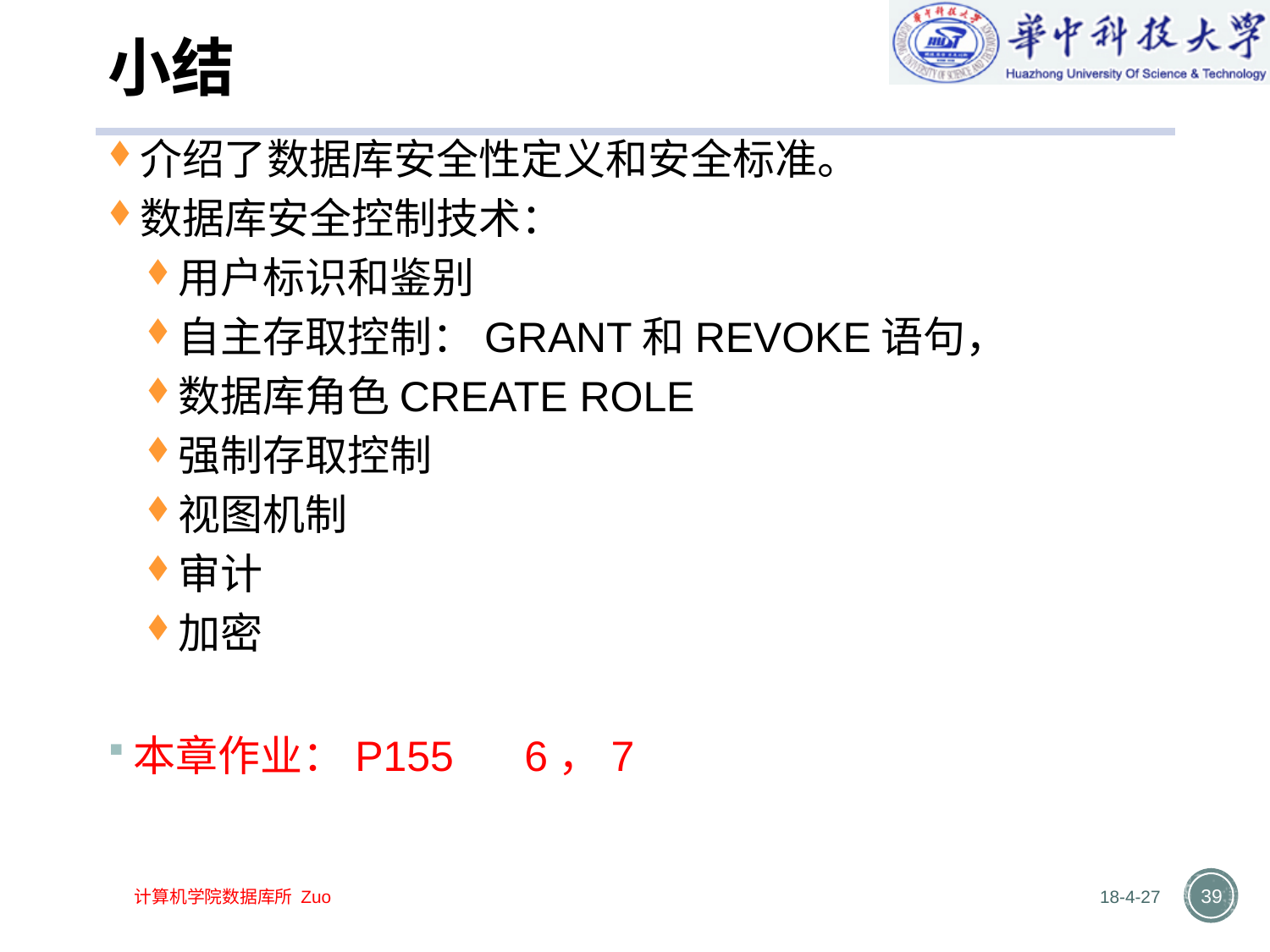

# 小结
介绍了数据库安全性定义和安全标准。
数据库安全控制技术：
用户标识和鉴别
自主存取控制：GRANT和REVOKE语句，
数据库角色CREATE ROLE
强制存取控制
视图机制
审计
加密

本章作业：P155      6，7
18-4-27
39